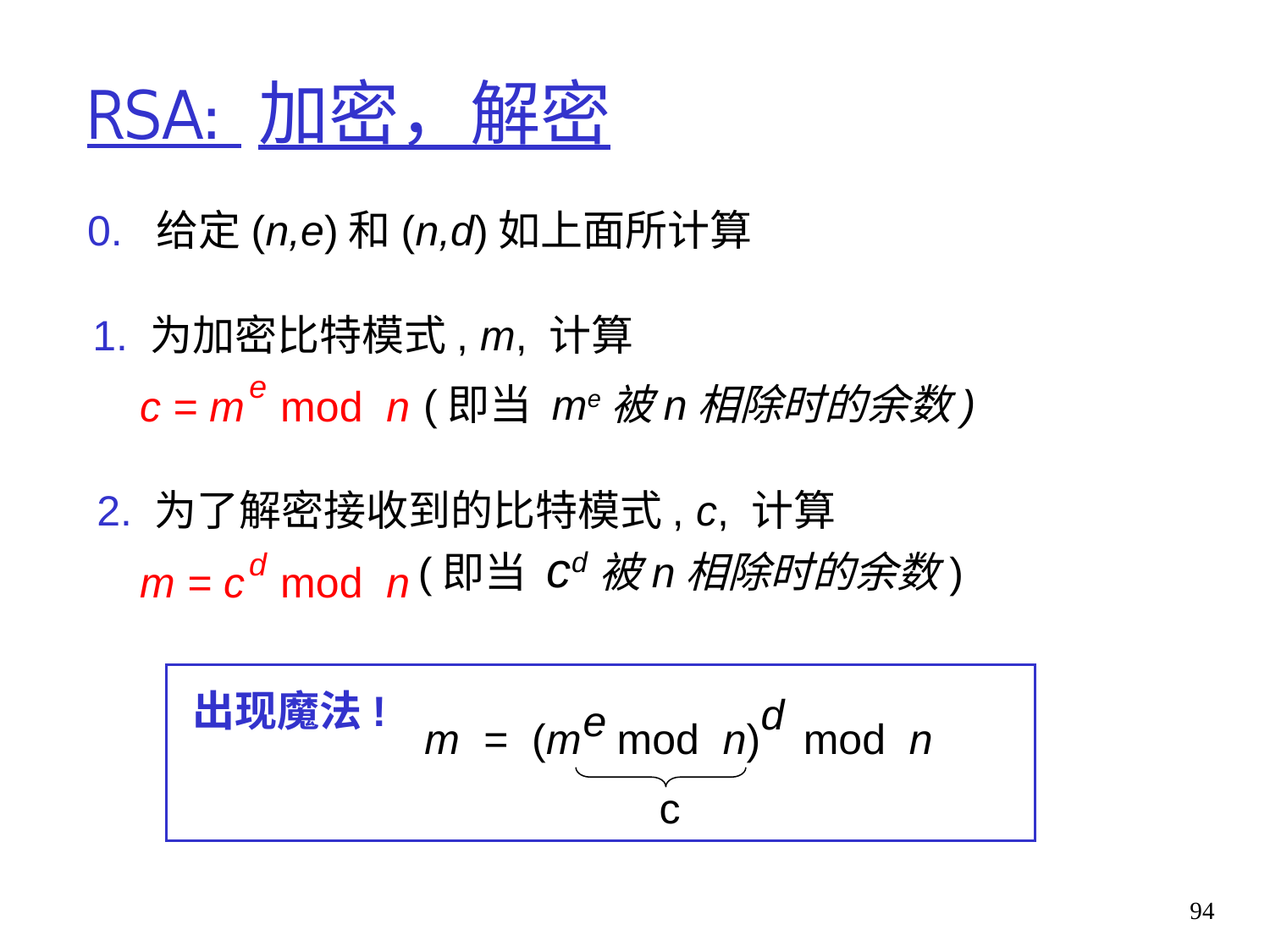

# RSA: 加密，解密
0.  给定(n,e)和(n,d)如上面所计算
1. 为加密比特模式, m, 计算

(即当 me被n相除时的余数)
e
c = m   mod  n
2. 为了解密接收到的比特模式, c, 计算
(即当 cd被n相除时的余数)
d
m = c   mod  n

出现魔法!
d
e
m  =  (m   mod  n)
 mod  n

c
94